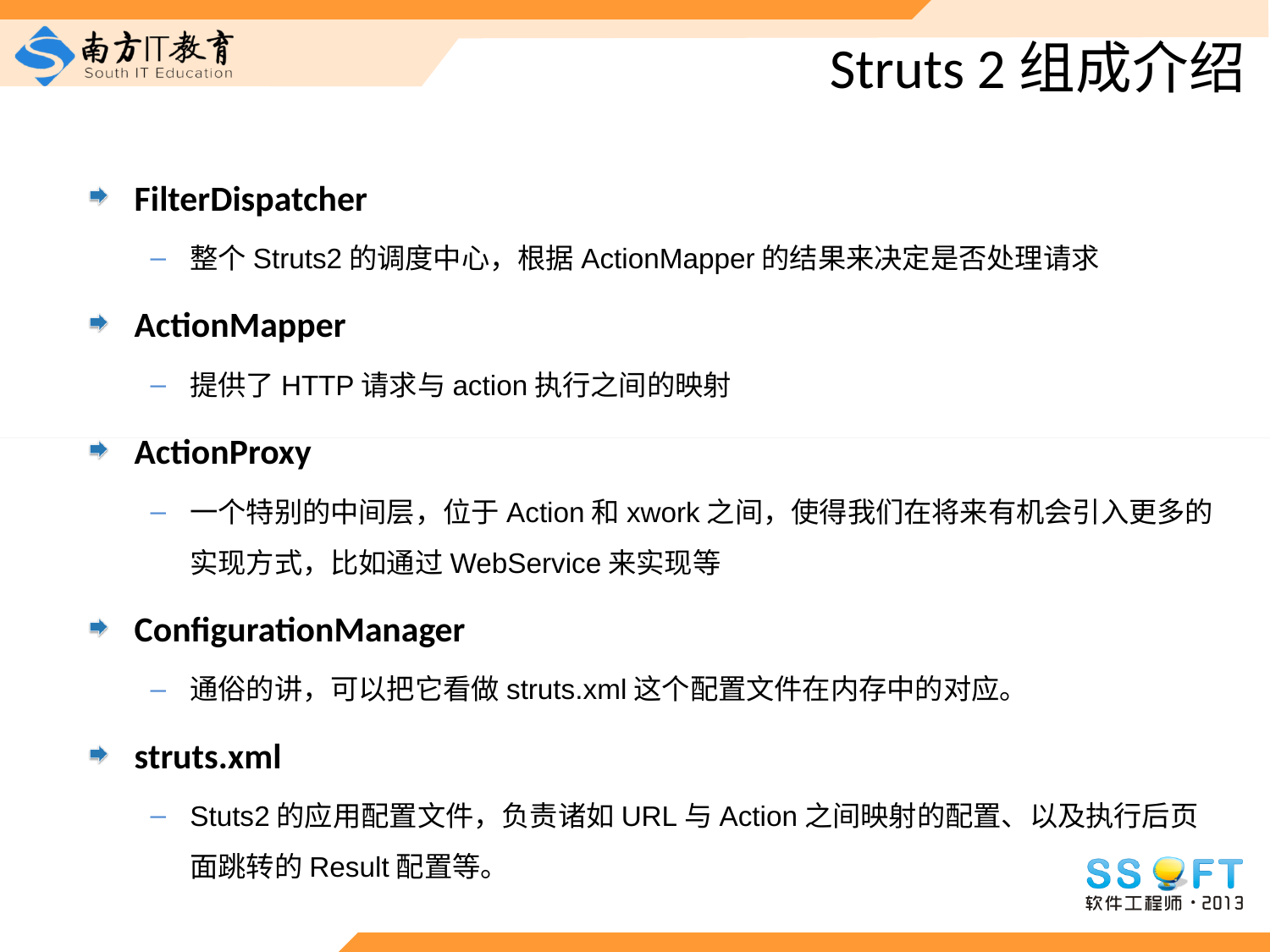

# Struts 2组成介绍
FilterDispatcher
整个Struts2的调度中心，根据ActionMapper的结果来决定是否处理请求
ActionMapper
提供了HTTP请求与action执行之间的映射
ActionProxy
一个特别的中间层，位于Action和xwork之间，使得我们在将来有机会引入更多的实现方式，比如通过WebService来实现等
ConfigurationManager
通俗的讲，可以把它看做struts.xml这个配置文件在内存中的对应。
struts.xml
Stuts2的应用配置文件，负责诸如URL与Action之间映射的配置、以及执行后页面跳转的Result配置等。